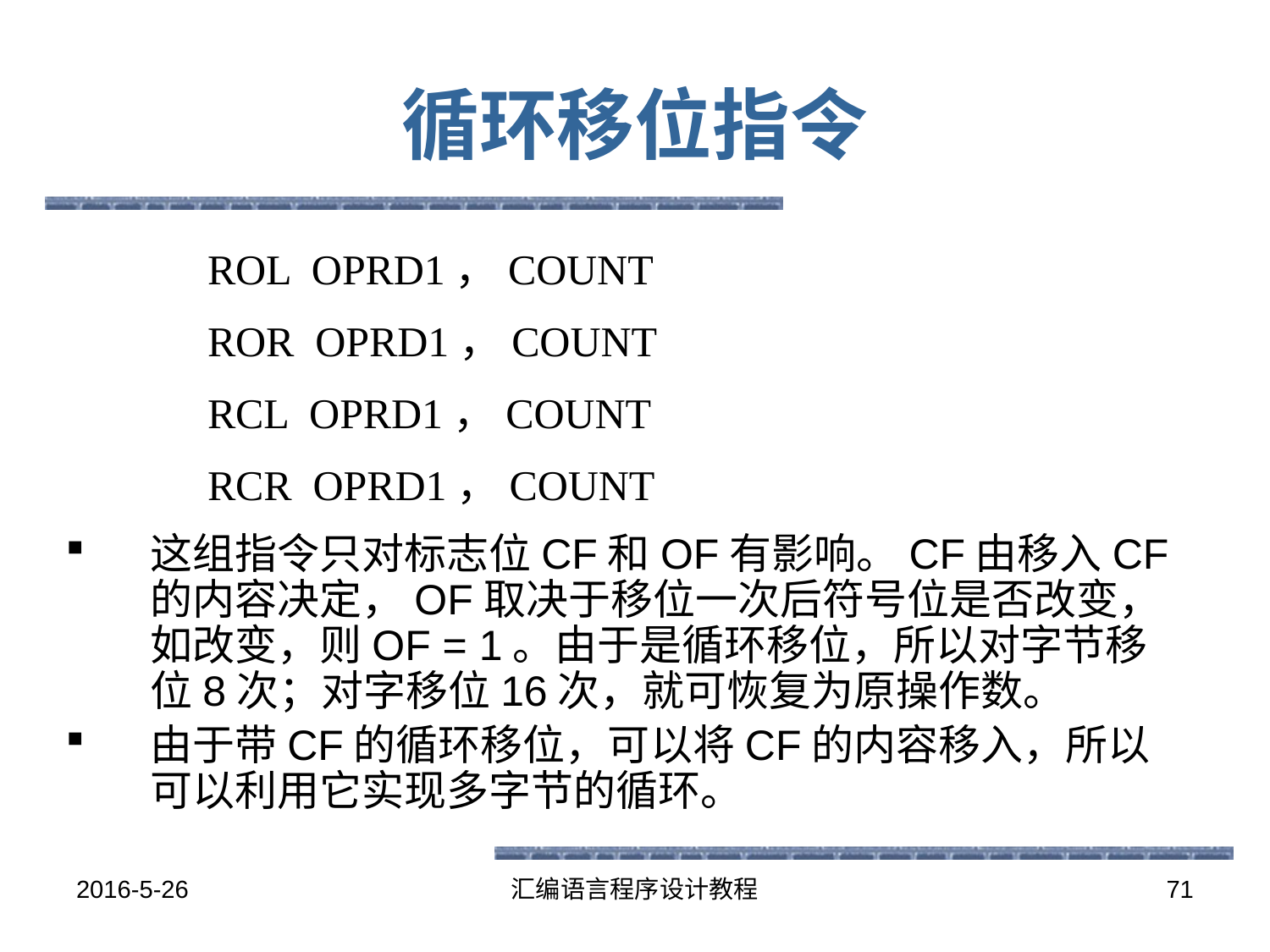

# 循环移位指令

这组指令只对标志位CF和OF有影响。CF由移入CF的内容决定，OF取决于移位一次后符号位是否改变，如改变，则OF = 1。由于是循环移位，所以对字节移位8次；对字移位16次，就可恢复为原操作数。
由于带CF的循环移位，可以将CF的内容移入，所以可以利用它实现多字节的循环。
ROL  OPRD1，COUNT
ROR  OPRD1，COUNT
RCL  OPRD1，COUNT
RCR  OPRD1，COUNT
2016-5-26
汇编语言程序设计教程
71